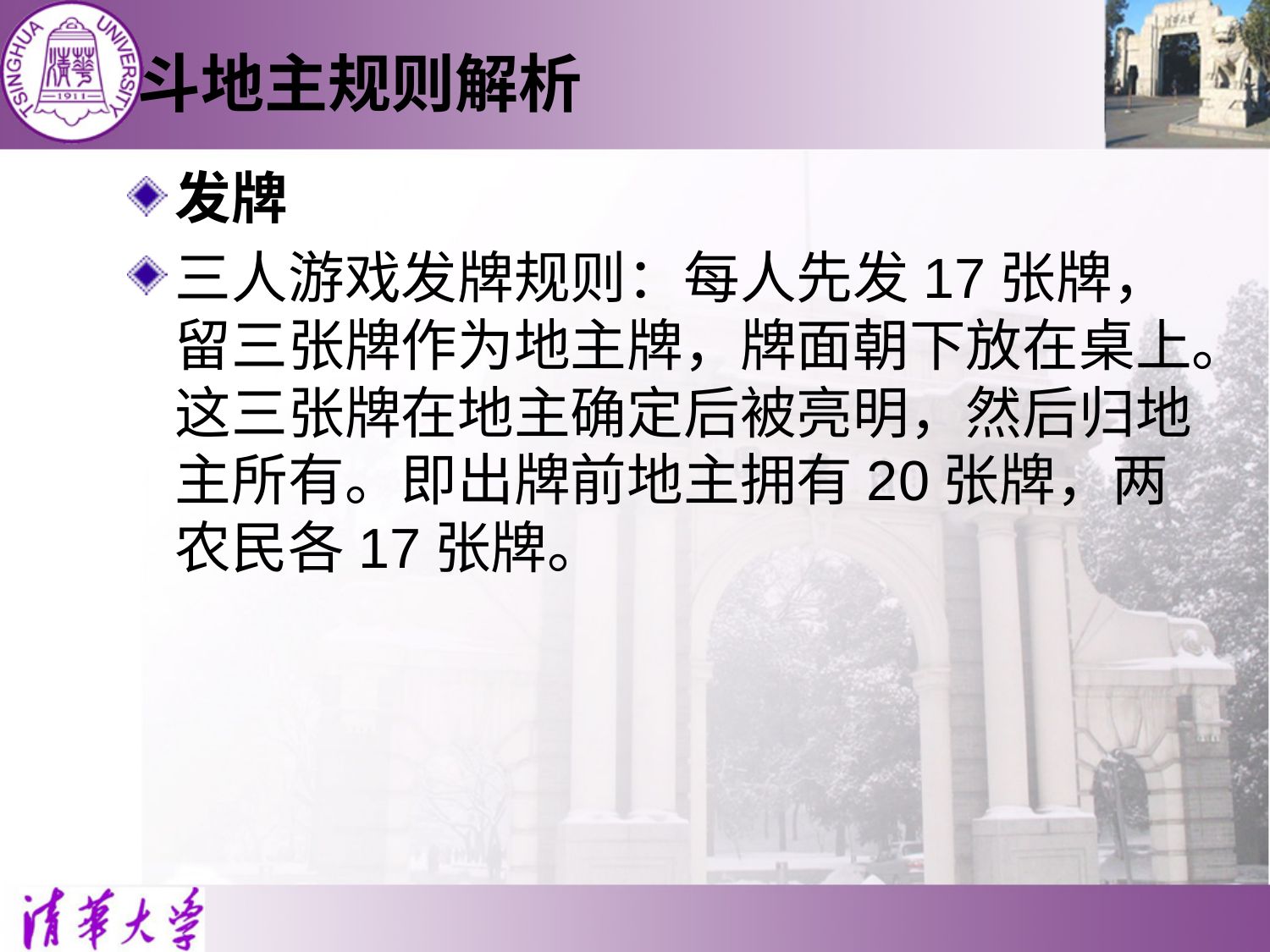

# 斗地主规则解析
发牌
三人游戏发牌规则：每人先发17张牌，留三张牌作为地主牌，牌面朝下放在桌上。这三张牌在地主确定后被亮明，然后归地主所有。即出牌前地主拥有20张牌，两农民各17张牌。